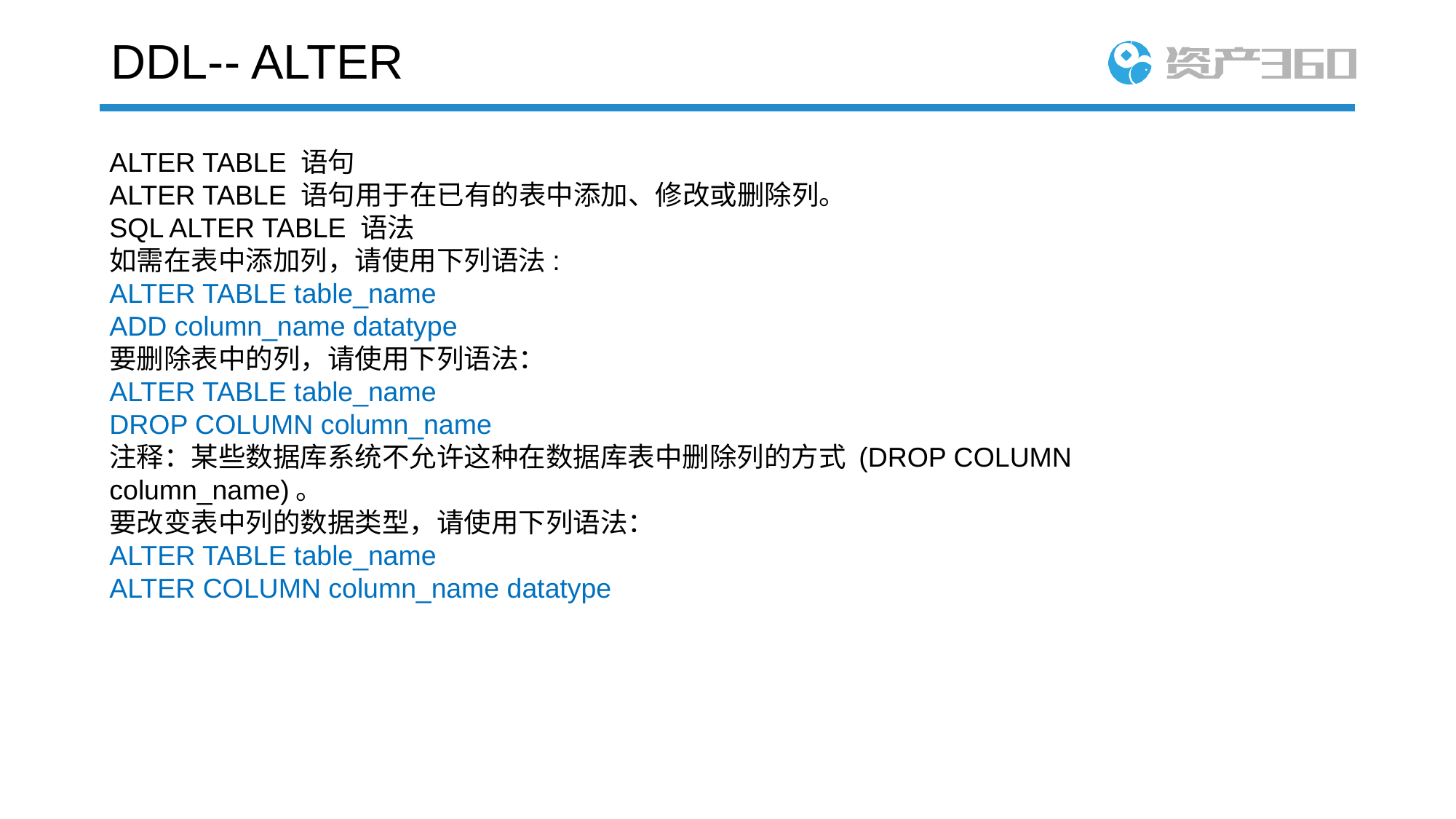

# DDL-- ALTER
ALTER TABLE 语句
ALTER TABLE 语句用于在已有的表中添加、修改或删除列。
SQL ALTER TABLE 语法
如需在表中添加列，请使用下列语法:
ALTER TABLE table_name
ADD column_name datatype
要删除表中的列，请使用下列语法：
ALTER TABLE table_name
DROP COLUMN column_name
注释：某些数据库系统不允许这种在数据库表中删除列的方式 (DROP COLUMN column_name)。
要改变表中列的数据类型，请使用下列语法：
ALTER TABLE table_name
ALTER COLUMN column_name datatype
28